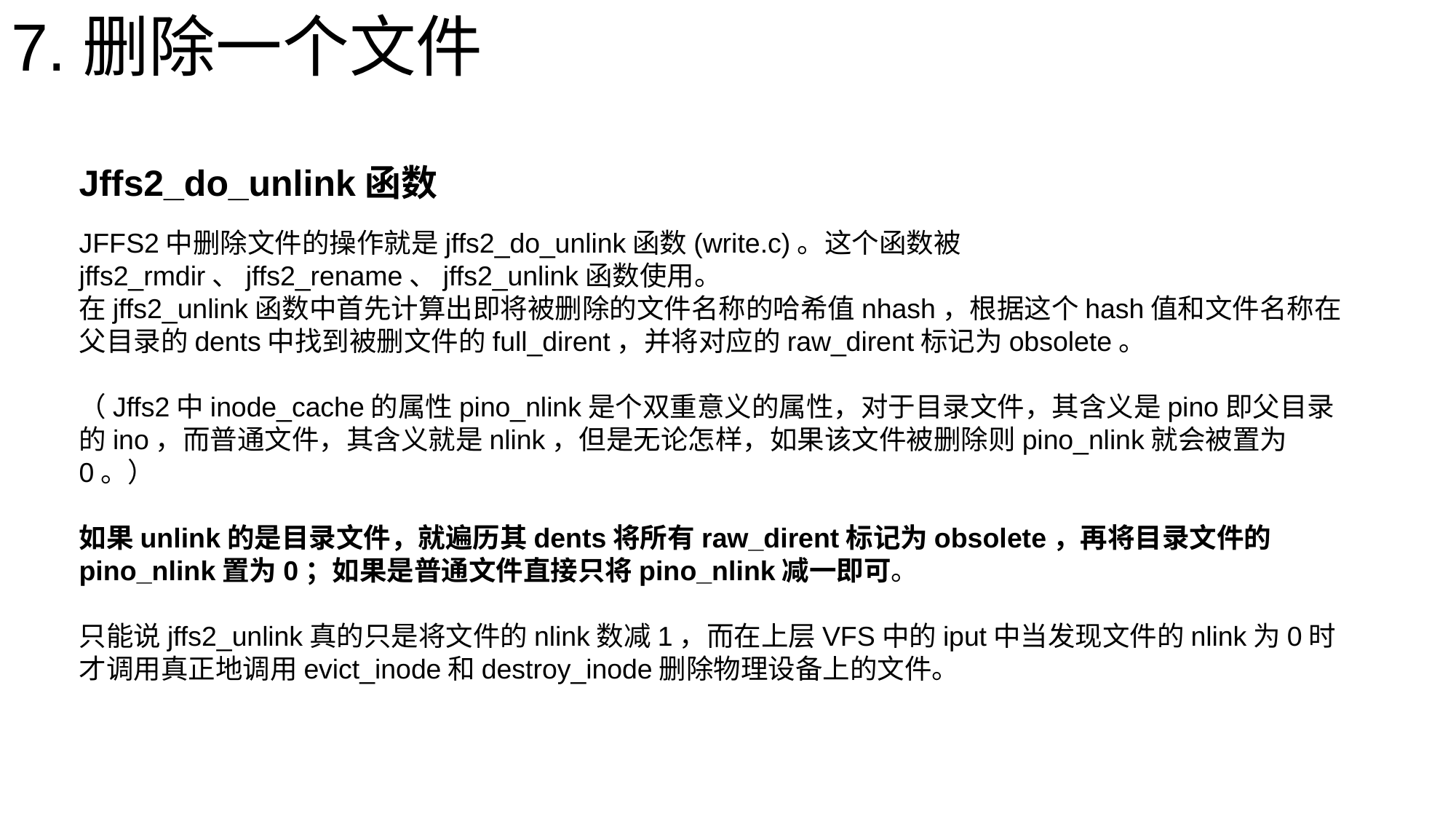

7.删除一个文件
Jffs2_do_unlink函数
JFFS2中删除文件的操作就是jffs2_do_unlink函数(write.c)。这个函数被jffs2_rmdir、jffs2_rename、jffs2_unlink函数使用。
在jffs2_unlink函数中首先计算出即将被删除的文件名称的哈希值nhash，根据这个hash值和文件名称在父目录的dents中找到被删文件的full_dirent，并将对应的raw_dirent标记为obsolete。

（Jffs2中inode_cache的属性pino_nlink是个双重意义的属性，对于目录文件，其含义是pino即父目录的ino，而普通文件，其含义就是nlink，但是无论怎样，如果该文件被删除则pino_nlink就会被置为0。）

如果unlink的是目录文件，就遍历其dents将所有raw_dirent标记为obsolete，再将目录文件的pino_nlink置为0；如果是普通文件直接只将pino_nlink减一即可。

只能说jffs2_unlink真的只是将文件的nlink数减1，而在上层VFS中的iput中当发现文件的nlink为0时才调用真正地调用evict_inode和destroy_inode删除物理设备上的文件。